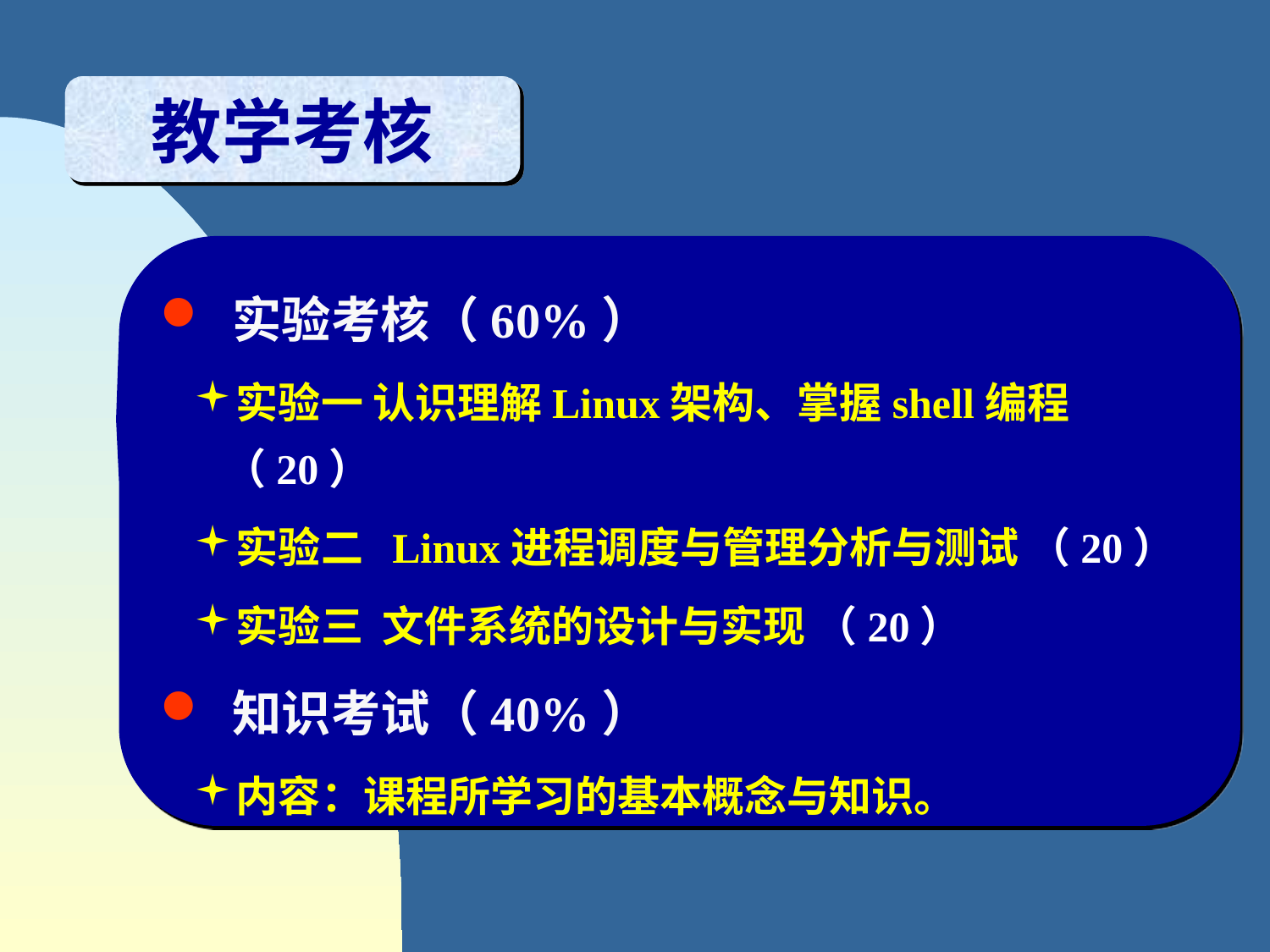

教学考核
 实验考核（60%）
实验一 认识理解Linux架构、掌握shell编程 （20）
实验二  Linux进程调度与管理分析与测试 （20）
实验三  文件系统的设计与实现 （20）
 知识考试（40%）
内容：课程所学习的基本概念与知识。